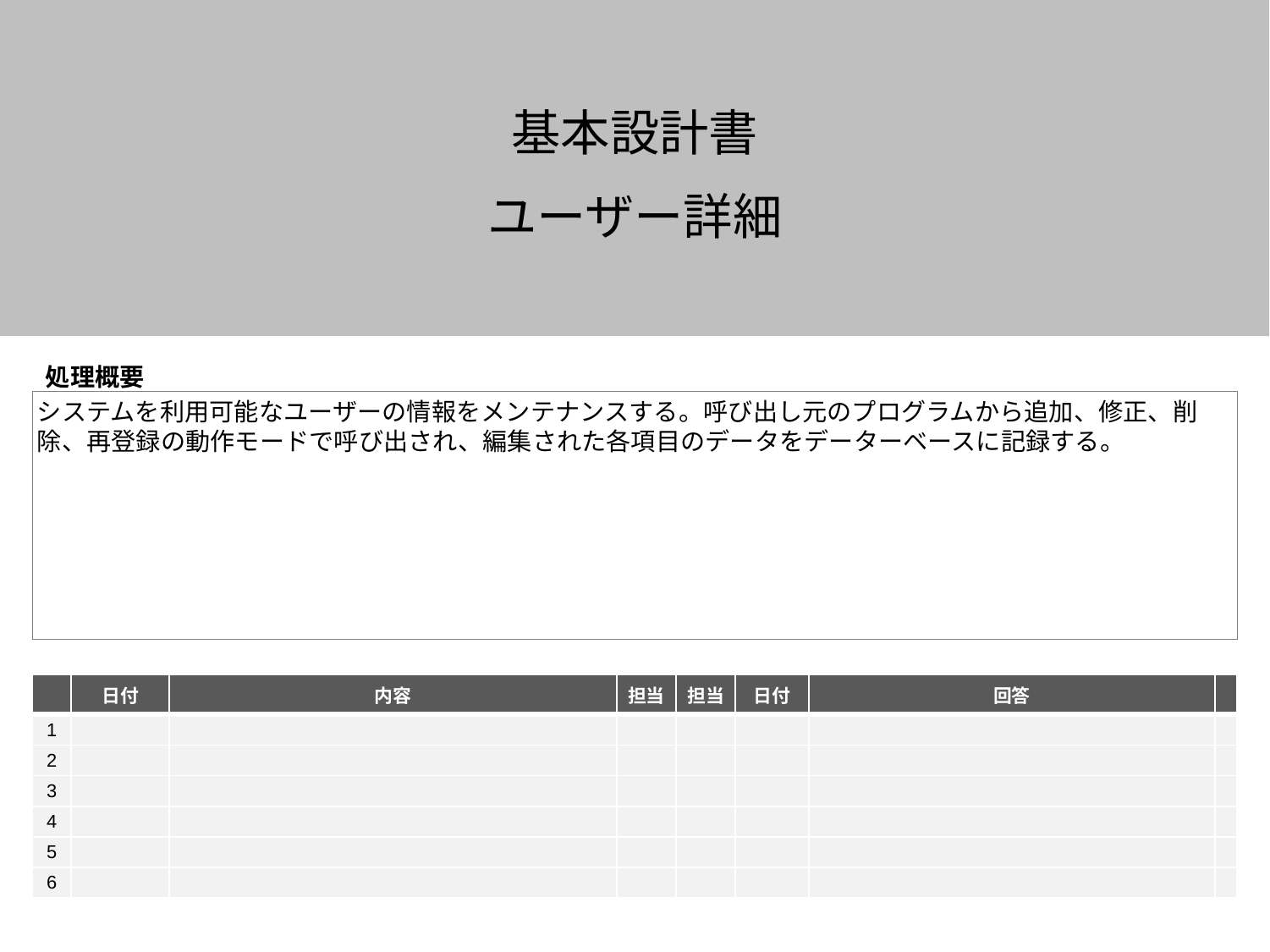

# ユーザー詳細
システムを利用可能なユーザーの情報をメンテナンスする。呼び出し元のプログラムから追加、修正、削除、再登録の動作モードで呼び出され、編集された各項目のデータをデーターベースに記録する。

|  | 日付 | 内容 | 担当 | 担当 | 日付 | 回答 |  |
| --- | --- | --- | --- | --- | --- | --- | --- |
| 1 |  |  |  |  |  |  |  |
| 2 |  |  |  |  |  |  |  |
| 3 |  |  |  |  |  |  |  |
| 4 |  |  |  |  |  |  |  |
| 5 |  |  |  |  |  |  |  |
| 6 |  |  |  |  |  |  |  |